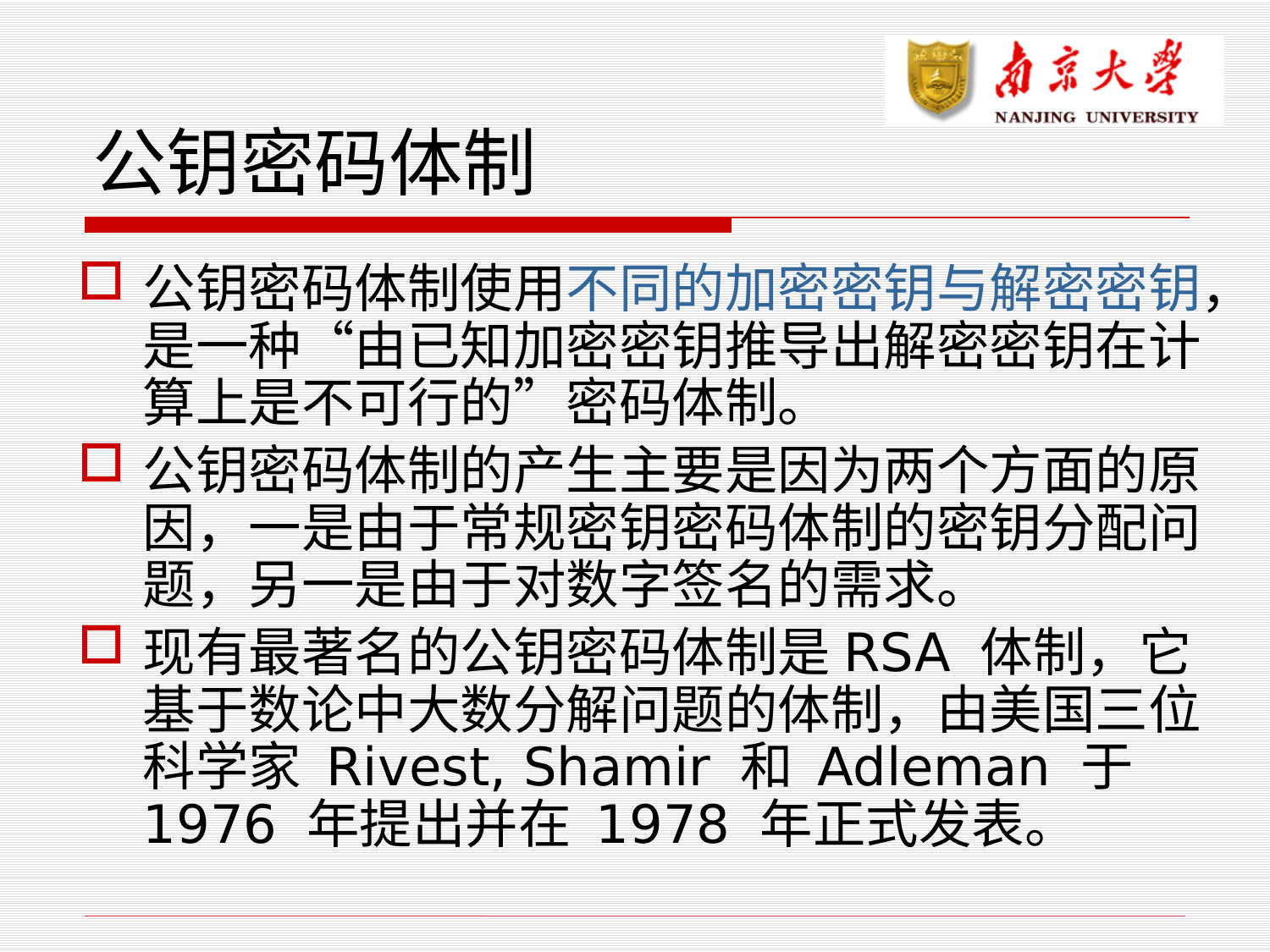

# 公钥密码体制
公钥密码体制使用不同的加密密钥与解密密钥，是一种“由已知加密密钥推导出解密密钥在计算上是不可行的”密码体制。
公钥密码体制的产生主要是因为两个方面的原因，一是由于常规密钥密码体制的密钥分配问题，另一是由于对数字签名的需求。
现有最著名的公钥密码体制是RSA 体制，它基于数论中大数分解问题的体制，由美国三位科学家 Rivest, Shamir 和 Adleman 于 1976 年提出并在 1978 年正式发表。